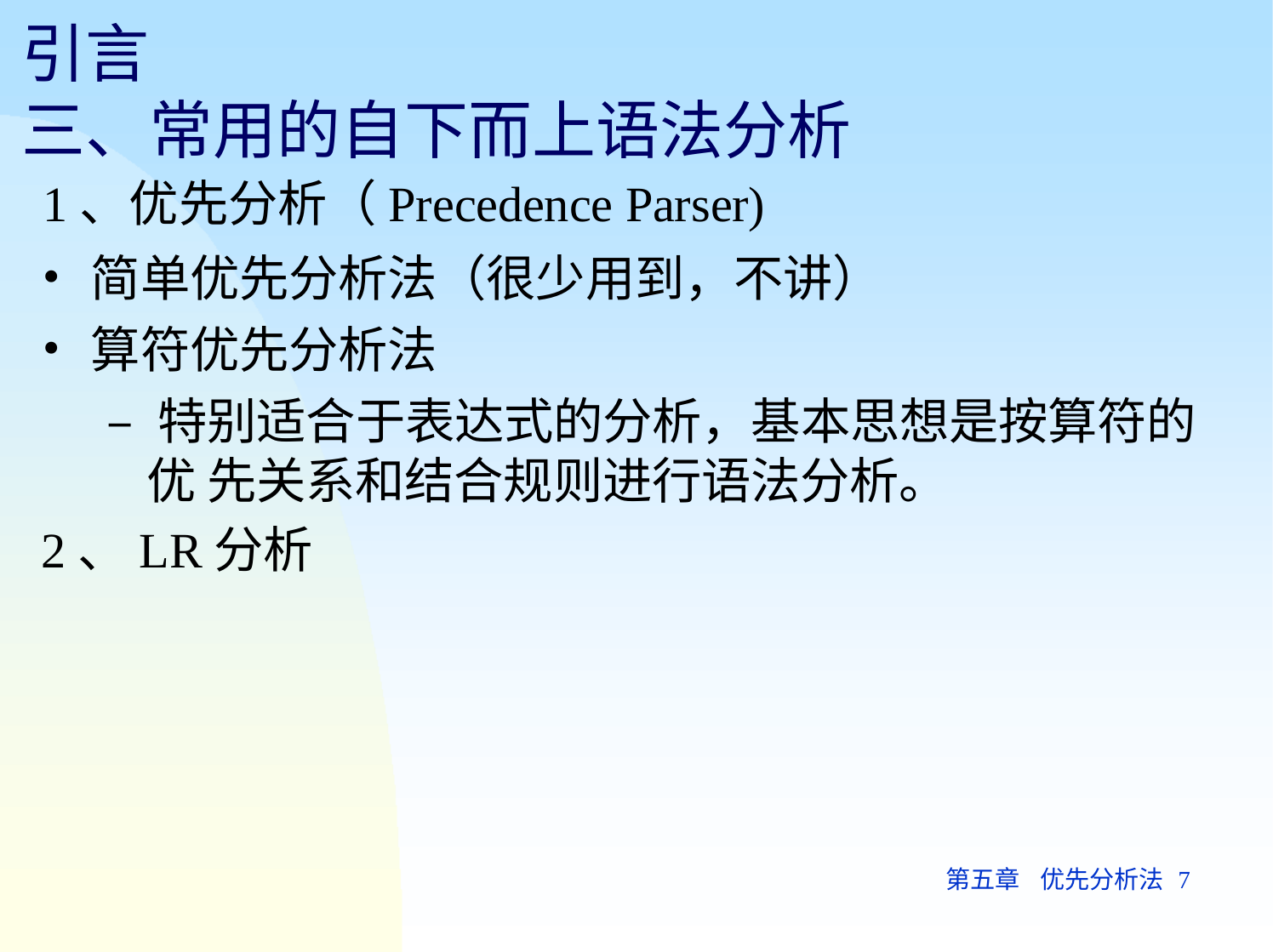

# 引言
三、常用的自下而上语法分析
1、优先分析（Precedence Parser)
简单优先分析法（很少用到，不讲）
算符优先分析法
– 特别适合于表达式的分析，基本思想是按算符的优 先关系和结合规则进行语法分析。
2、LR分析
第五章	优先分析法 7